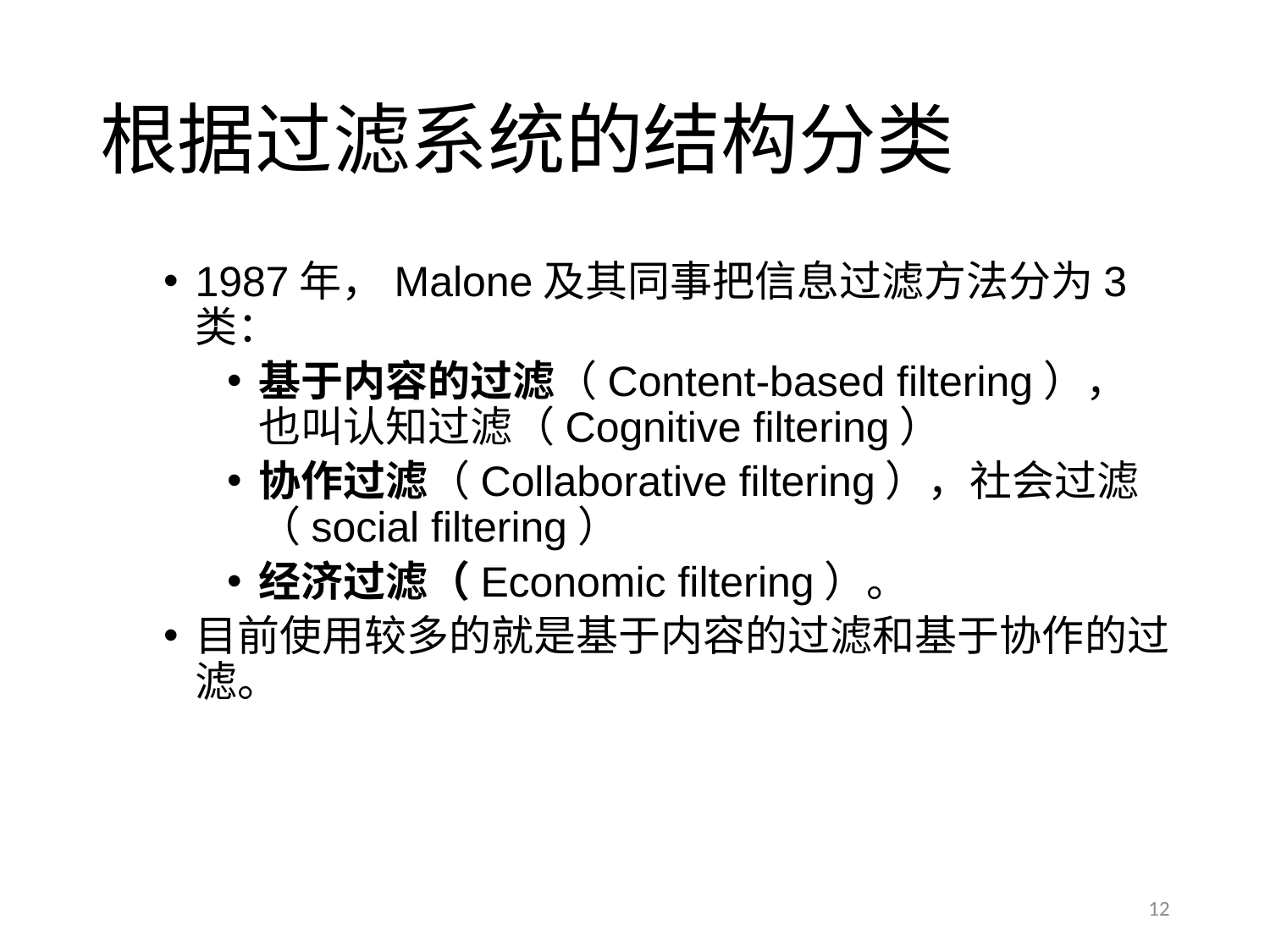

# 根据过滤系统的结构分类
1987年，Malone及其同事把信息过滤方法分为3类：
基于内容的过滤（Content-based filtering），也叫认知过滤（Cognitive filtering）
协作过滤（Collaborative filtering），社会过滤（social filtering）
经济过滤（Economic filtering）。
目前使用较多的就是基于内容的过滤和基于协作的过滤。
12